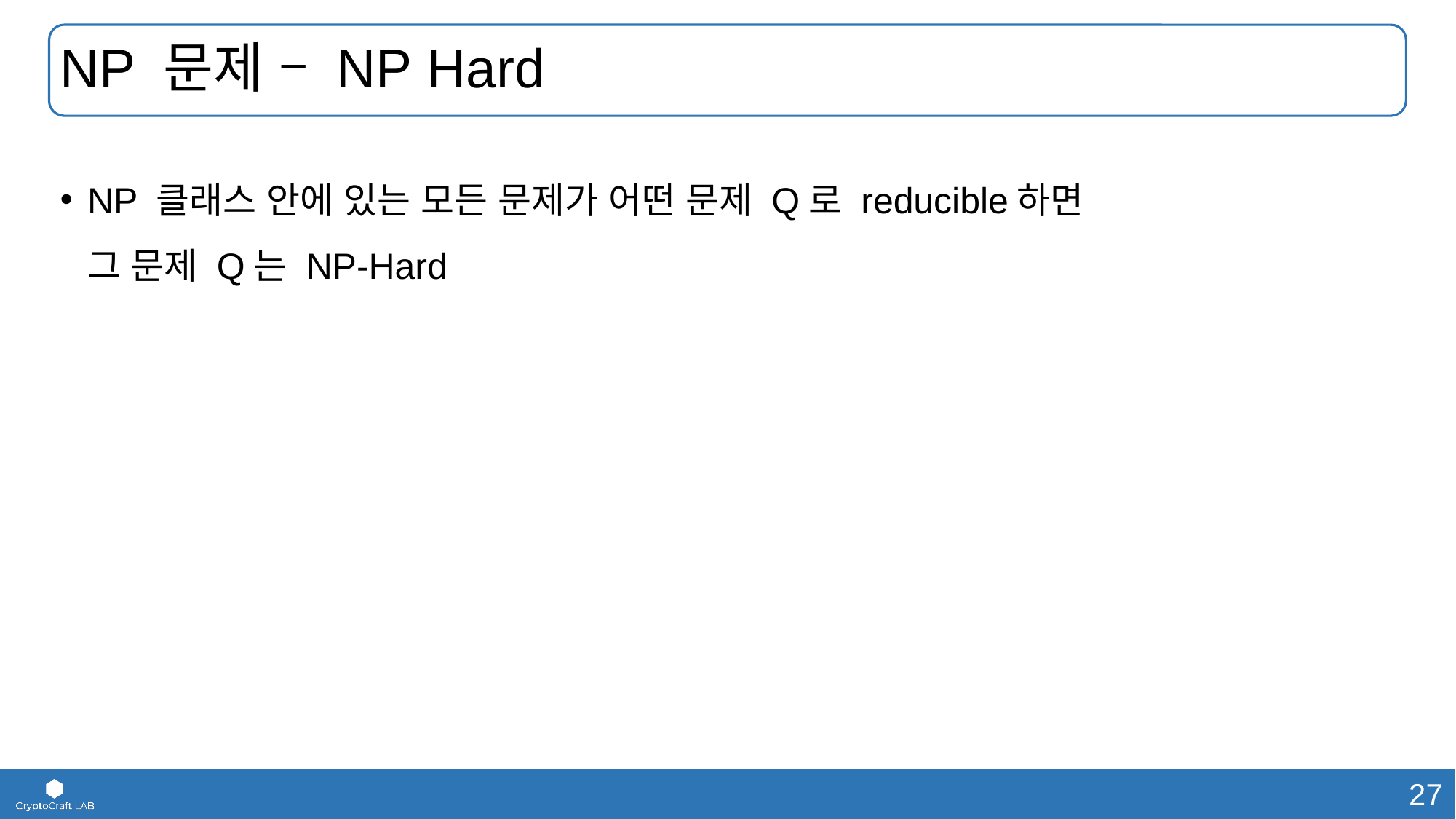

# NP 문제 – NP Hard
NP 클래스 안에 있는 모든 문제가 어떤 문제 Q로 reducible하면
그 문제 Q는 NP-Hard